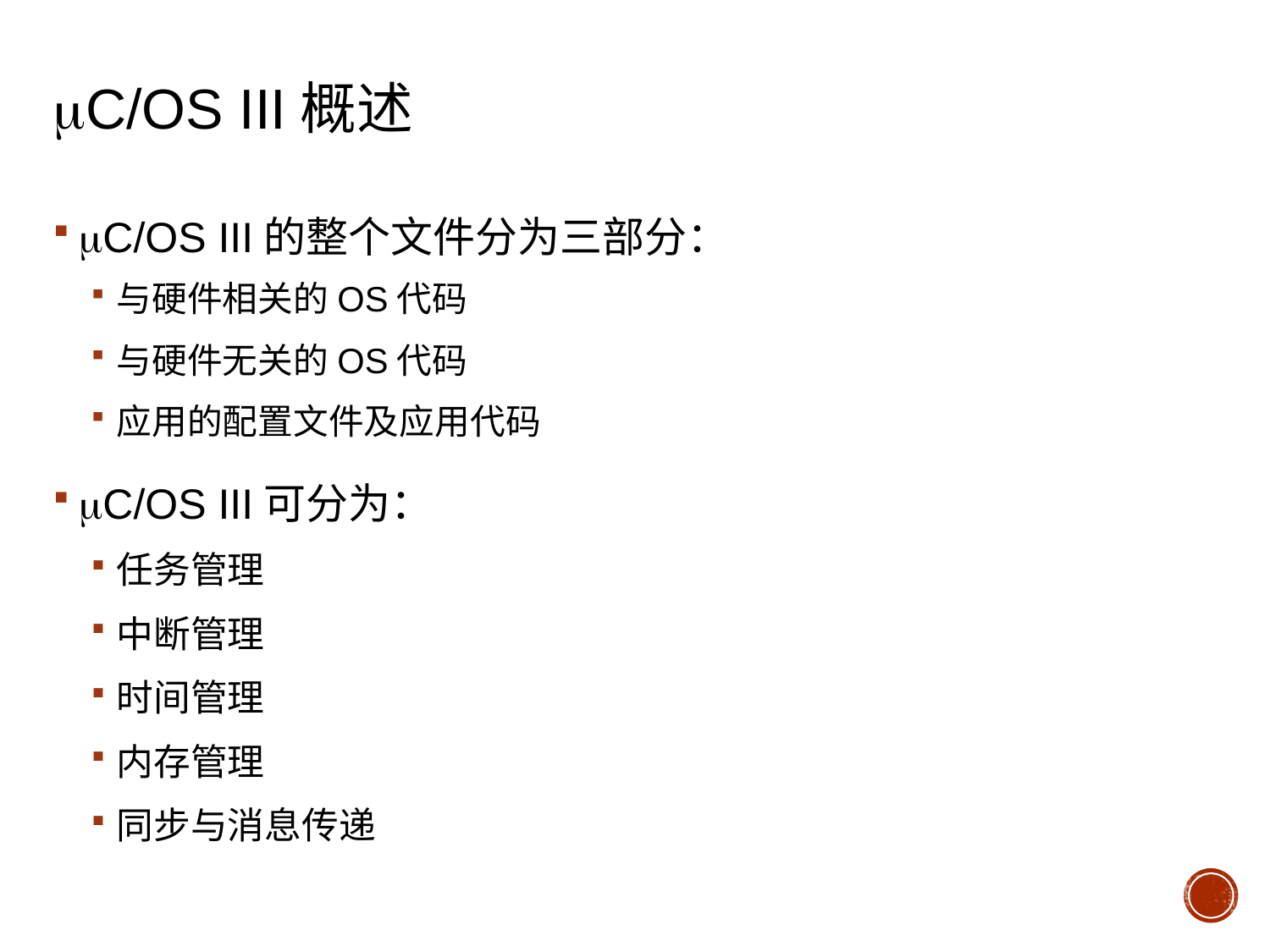

# μC/OS III概述
μC/OS III的整个文件分为三部分：
与硬件相关的OS代码
与硬件无关的OS代码
应用的配置文件及应用代码
μC/OS III可分为：
任务管理
中断管理
时间管理
内存管理
同步与消息传递